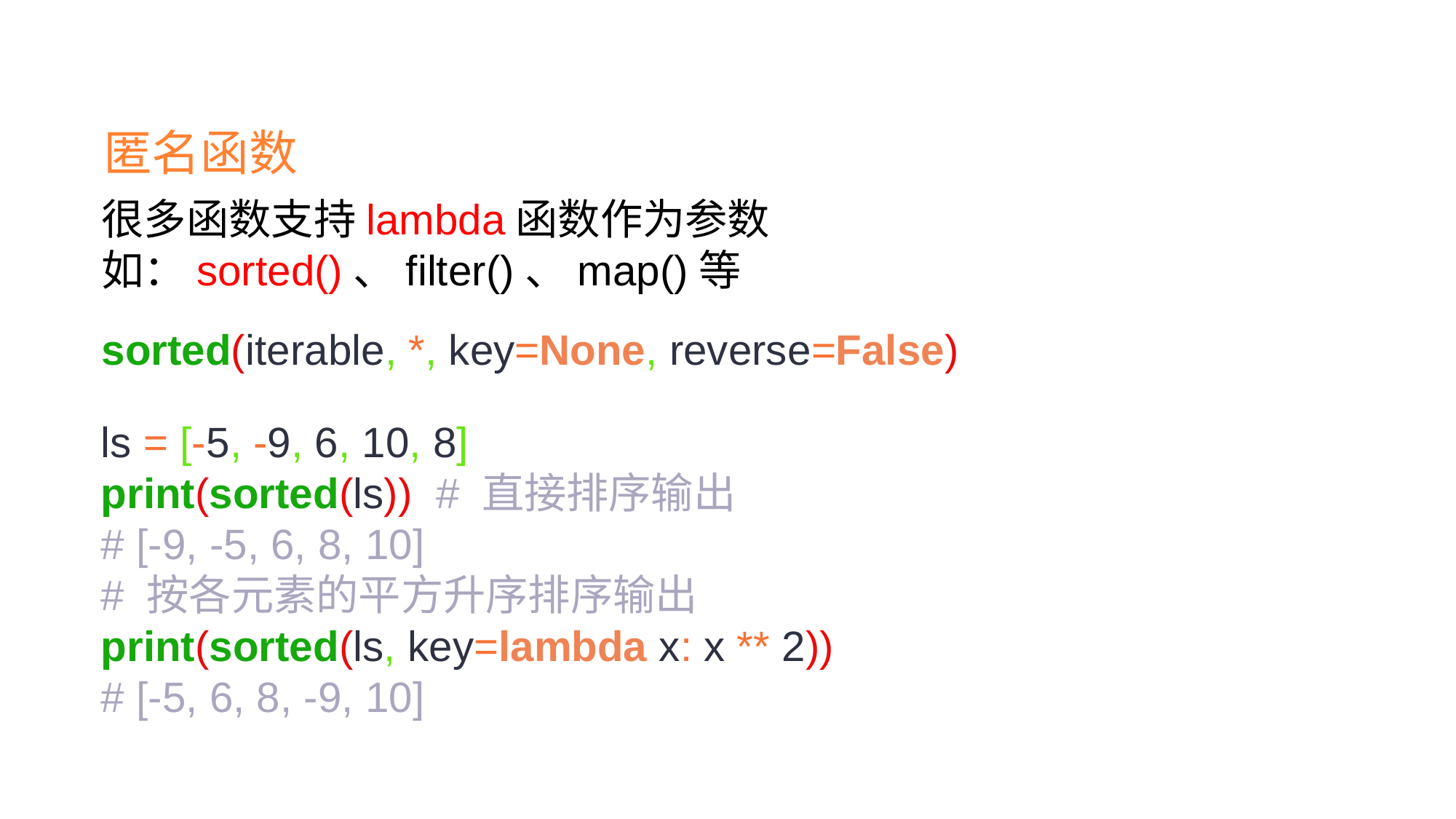

匿名函数
很多函数支持lambda函数作为参数
如：sorted()、filter()、map()等

sorted(iterable, *, key=None, reverse=False)
ls = [-5, -9, 6, 10, 8]
print(sorted(ls))  # 直接排序输出
# [-9, -5, 6, 8, 10]
# 按各元素的平方升序排序输出
print(sorted(ls, key=lambda x: x ** 2))
# [-5, 6, 8, -9, 10]